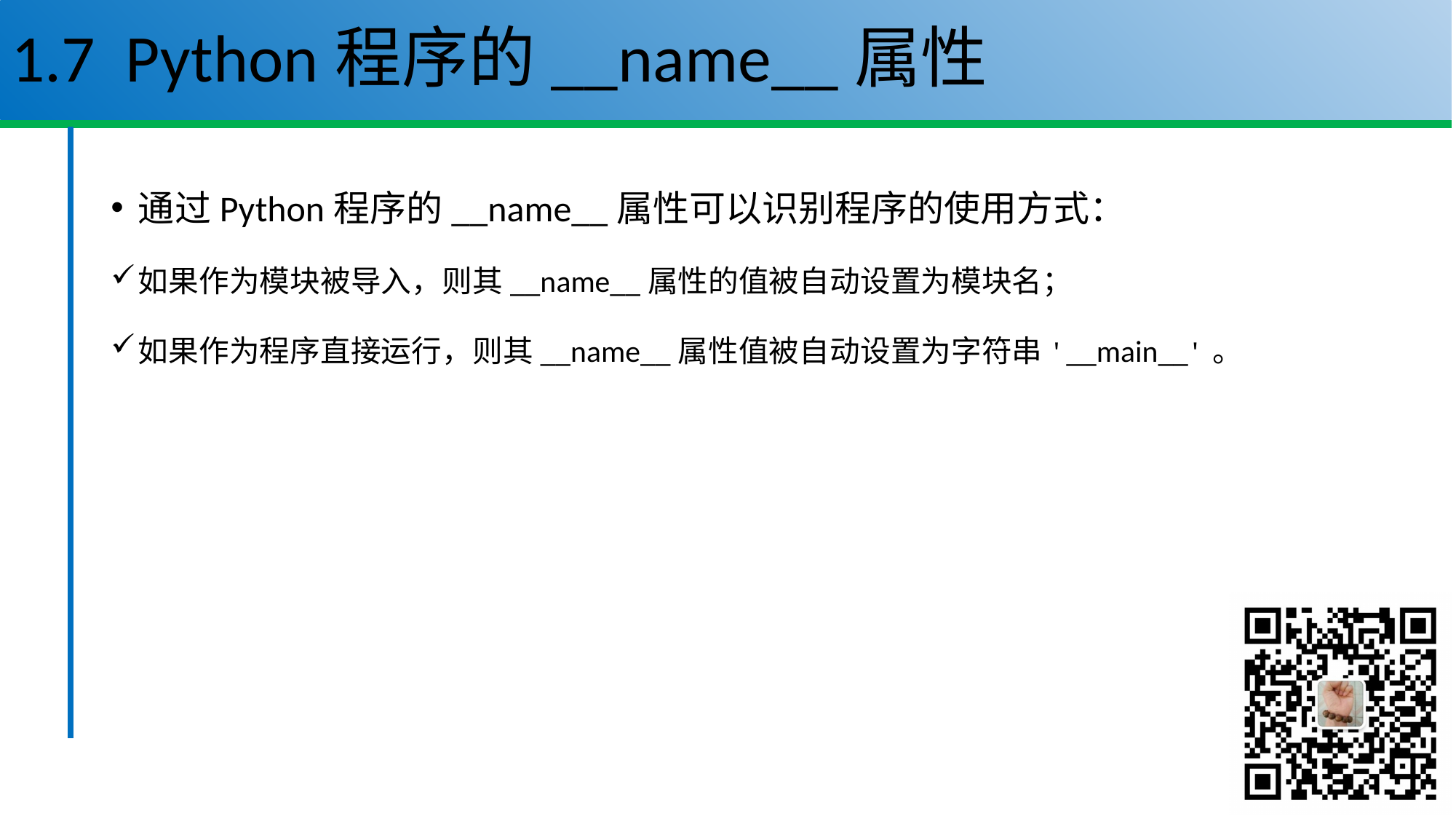

# 1.7  Python程序的__name__属性
通过Python程序的__name__属性可以识别程序的使用方式：
如果作为模块被导入，则其__name__属性的值被自动设置为模块名；
如果作为程序直接运行，则其__name__属性值被自动设置为字符串'__main__'。
26